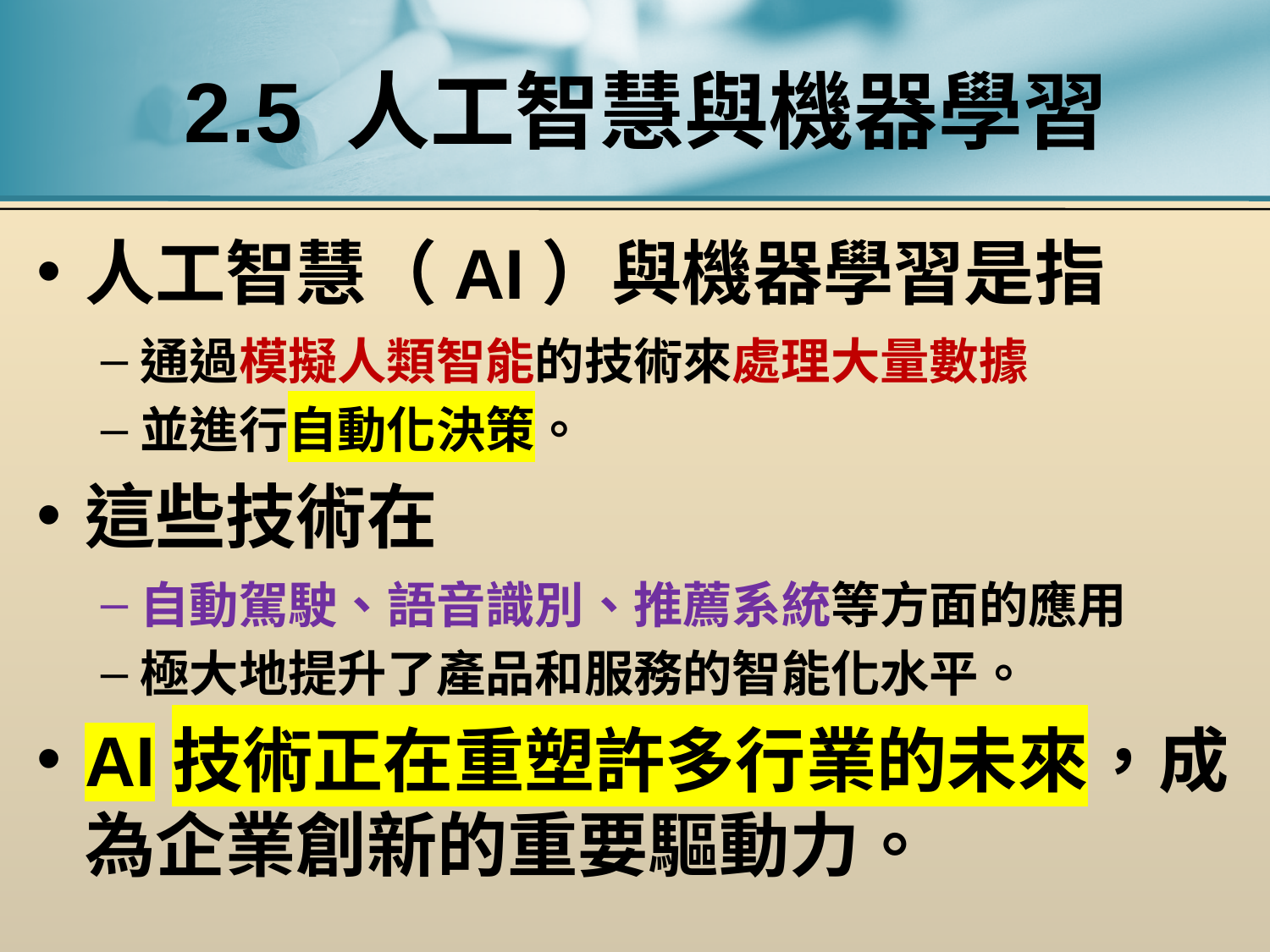

# 2.5 人工智慧與機器學習
人工智慧（AI）與機器學習是指
通過模擬人類智能的技術來處理大量數據
並進行自動化決策。
這些技術在
自動駕駛、語音識別、推薦系統等方面的應用
極大地提升了產品和服務的智能化水平。
AI技術正在重塑許多行業的未來，成為企業創新的重要驅動力。